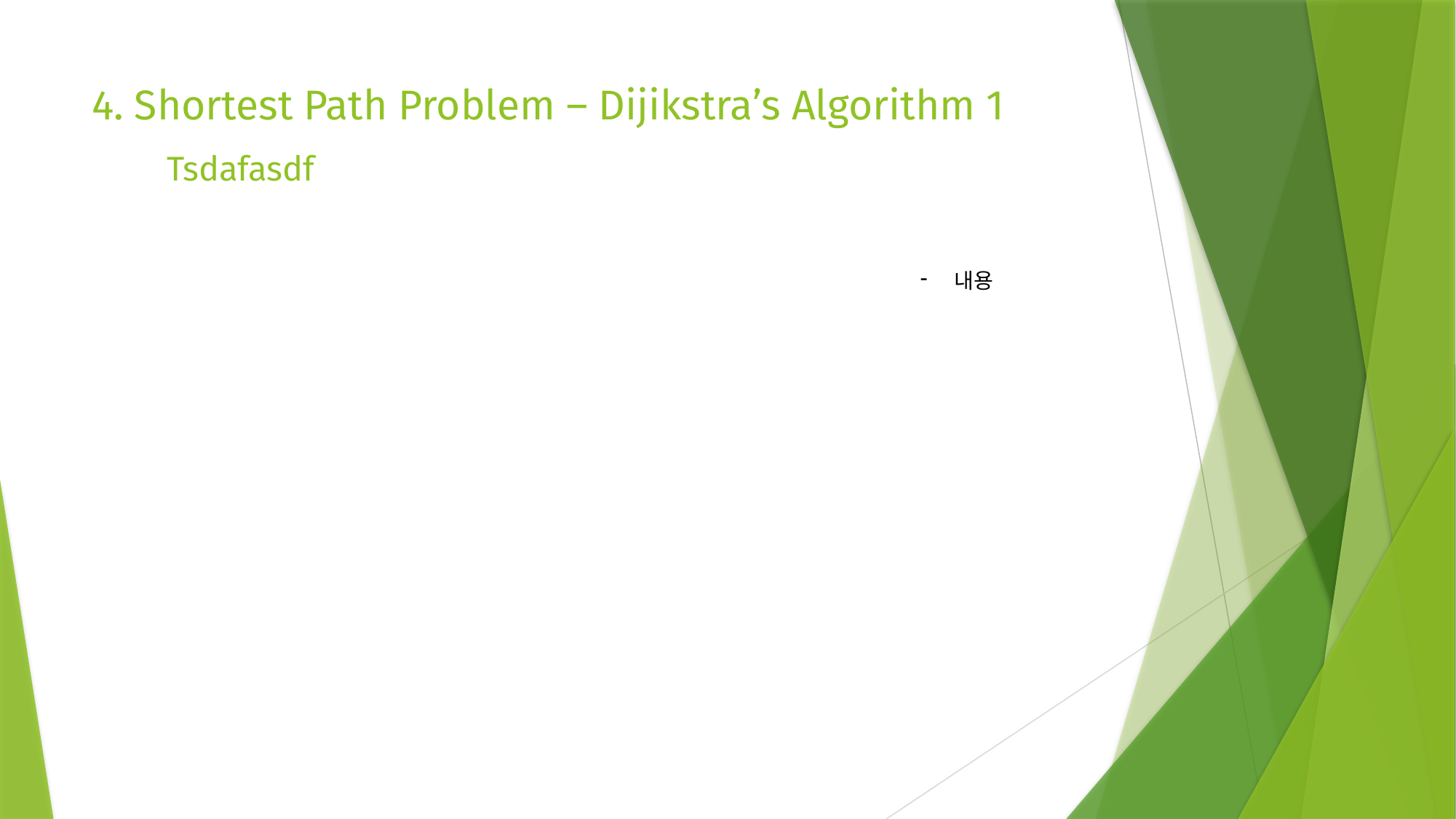

# 4. Shortest Path Problem – Dijikstra’s Algorithm 1
Tsdafasdf
내용